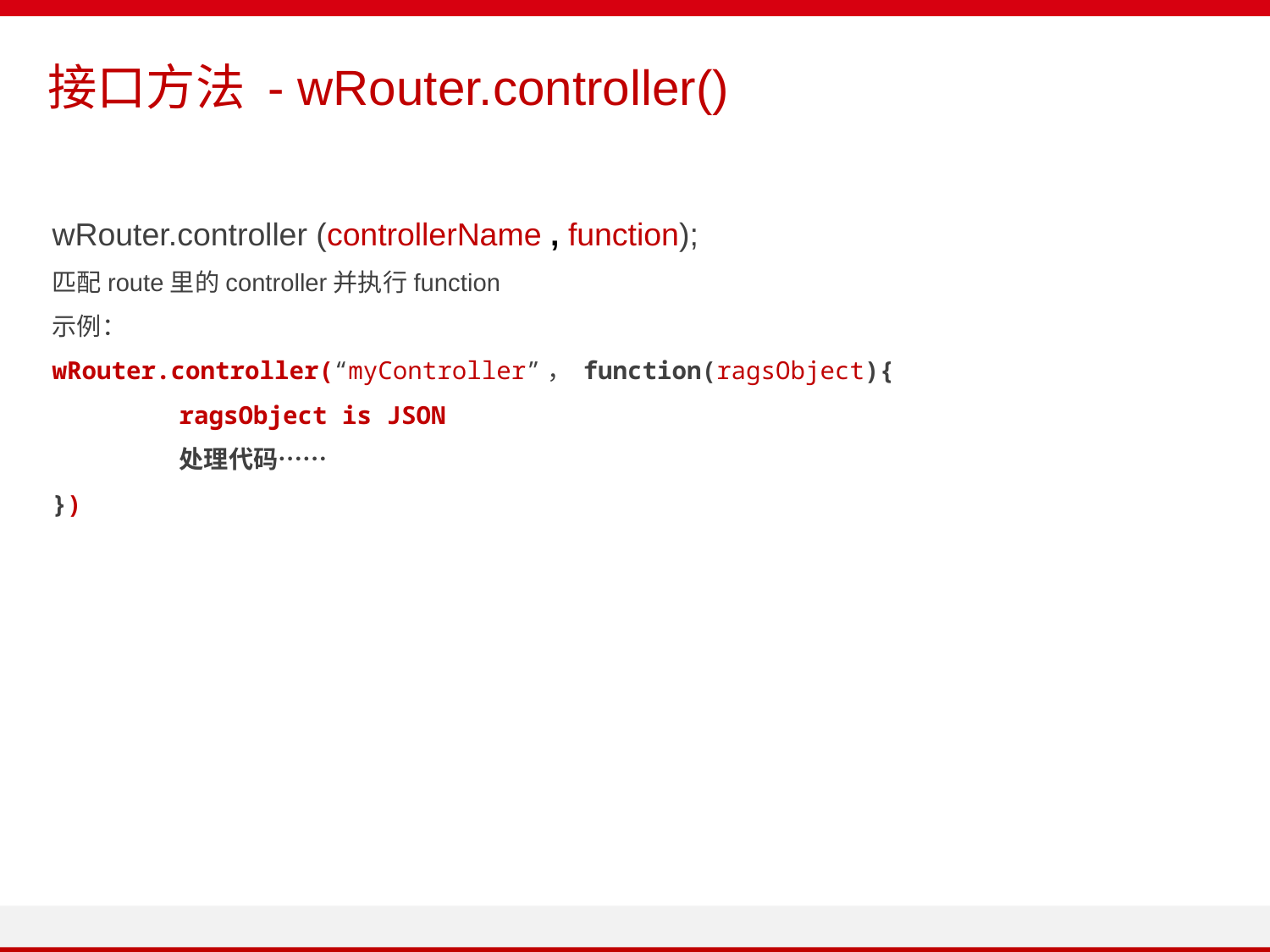

接口方法 - wRouter.controller()
wRouter.controller (controllerName , function);
匹配route里的controller并执行function
示例：
wRouter.controller(“myController”， function(ragsObject){
	ragsObject is JSON
	处理代码……
})